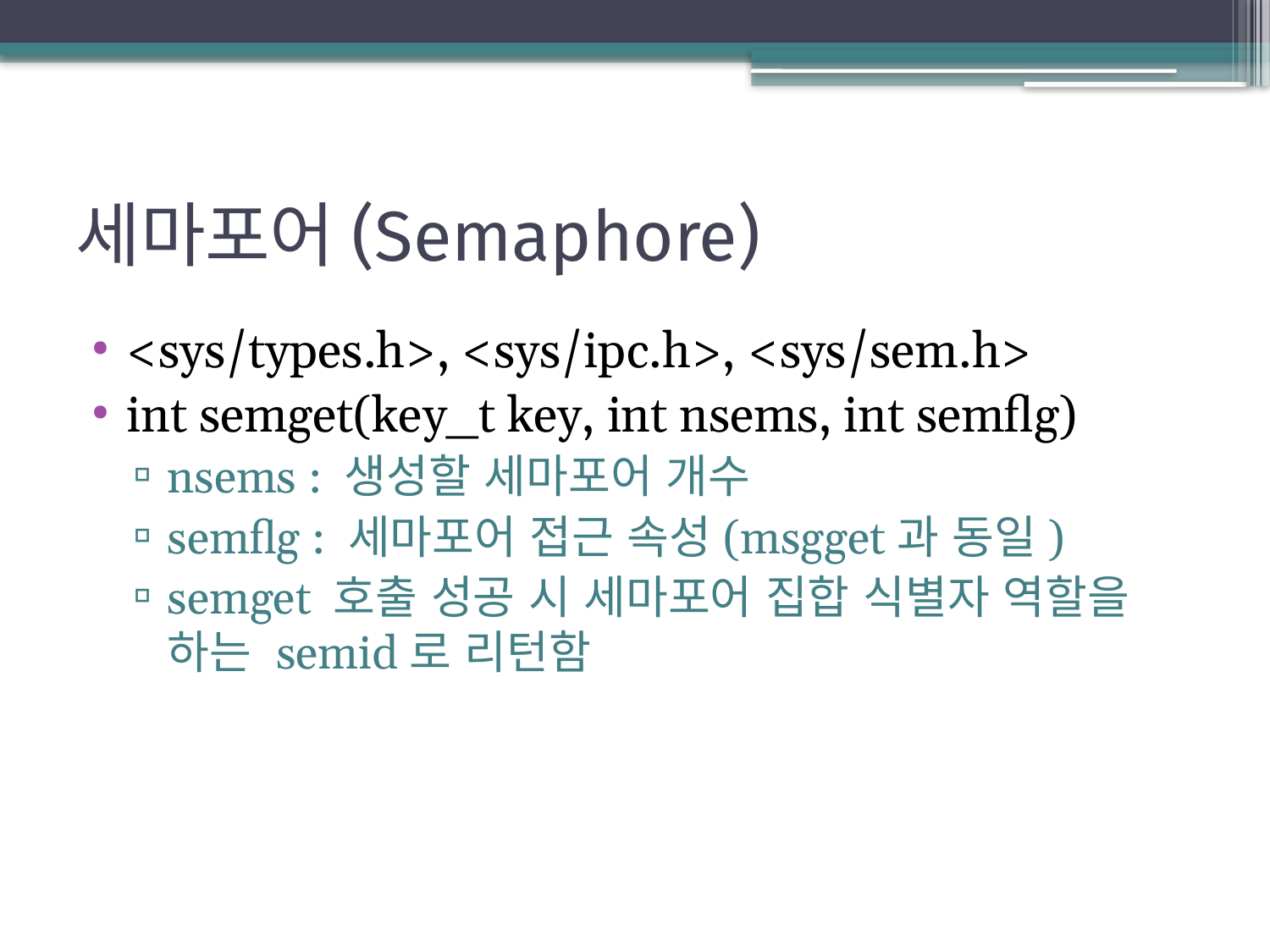

# 세마포어(Semaphore)
<sys/types.h>, <sys/ipc.h>, <sys/sem.h>
int semget(key_t key, int nsems, int semflg)
nsems : 생성할 세마포어 개수
semflg : 세마포어 접근 속성(msgget과 동일)
semget 호출 성공 시 세마포어 집합 식별자 역할을 하는 semid로 리턴함